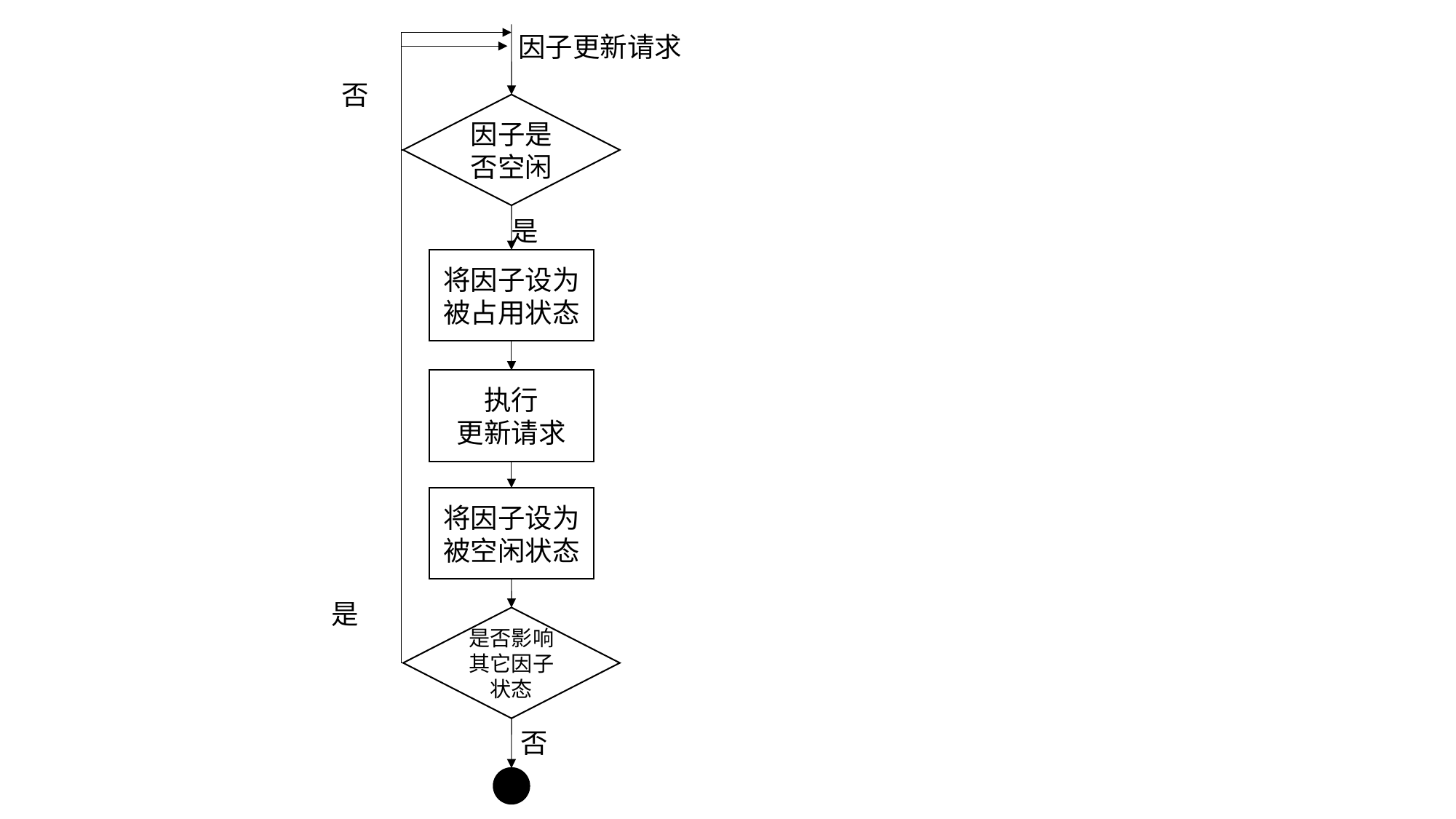

因子更新请求
否
因子是否空闲
是
将因子设为被占用状态
执行
更新请求
将因子设为被空闲状态
是
是否影响其它因子状态
否